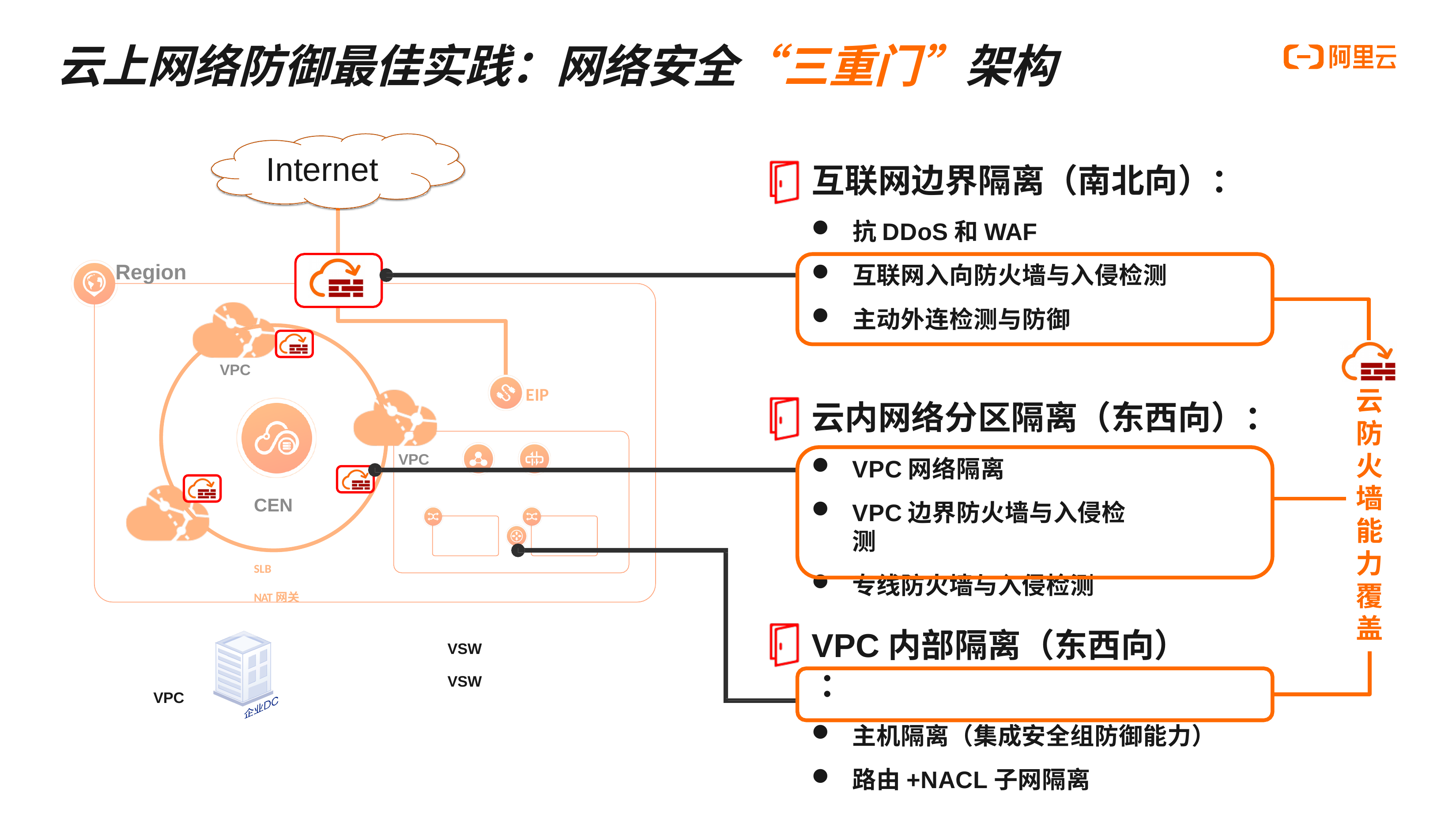

# 云上网络防御最佳实践：网络安全“三重门”架构

互联网边界隔离（南北向）：
抗DDoS和WAF
互联网入向防火墙与入侵检测
主动外连检测与防御

Internet

Region

VPC
EIP

VPC
CEN	SLB	NAT网关

VSW	VSW
VPC

云内网络分区隔离（东西向）：
VPC网络隔离

云 防 火 墙 能 力 覆 盖

VPC边界防火墙与入侵检测
专线防火墙与入侵检测

VPC内部隔离（东西向） ：
主机隔离（集成安全组防御能力）
路由+NACL子网隔离